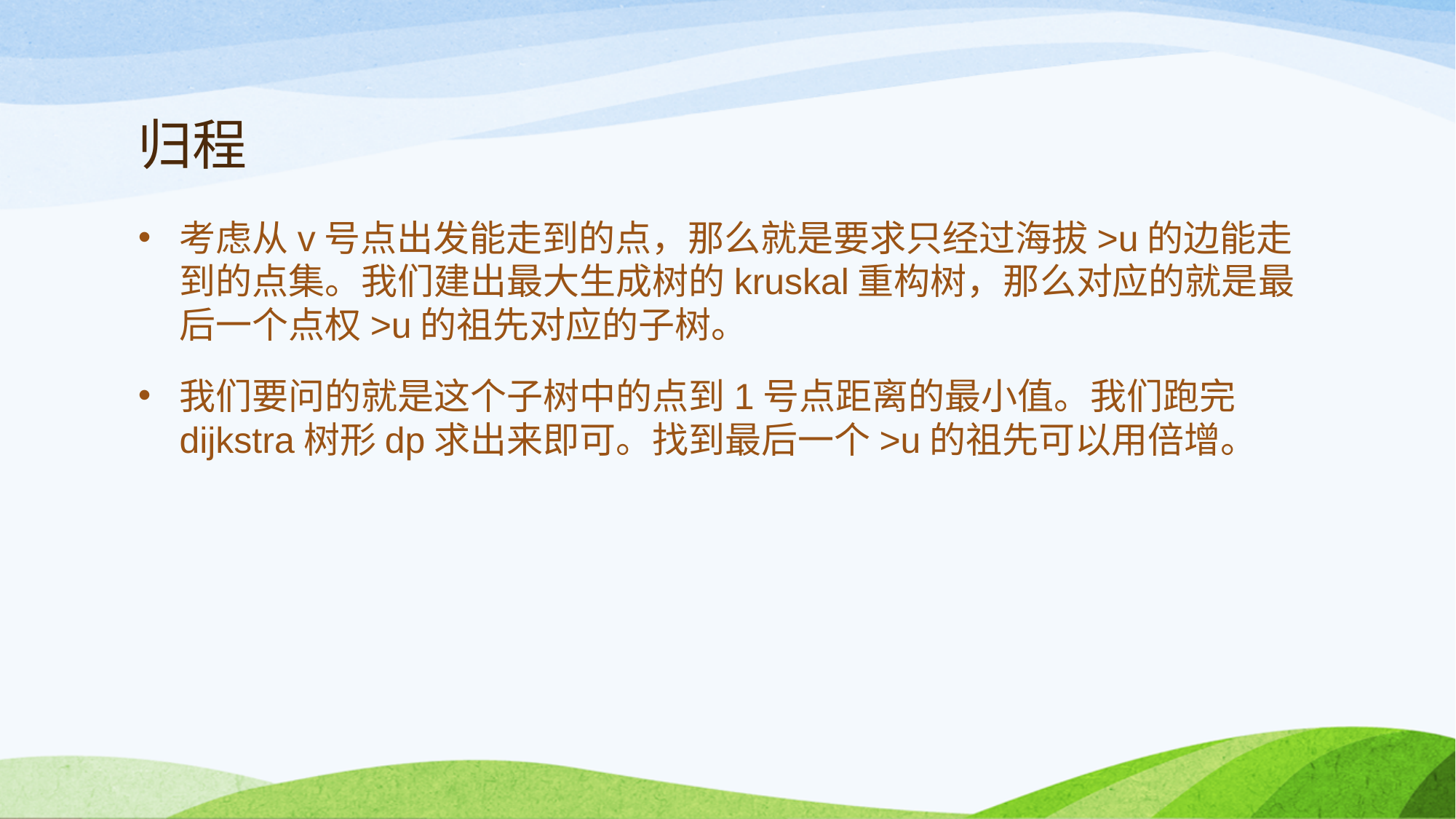

# 归程
考虑从v号点出发能走到的点，那么就是要求只经过海拔>u的边能走到的点集。我们建出最大生成树的kruskal重构树，那么对应的就是最后一个点权>u的祖先对应的子树。
我们要问的就是这个子树中的点到1号点距离的最小值。我们跑完dijkstra树形dp求出来即可。找到最后一个>u的祖先可以用倍增。